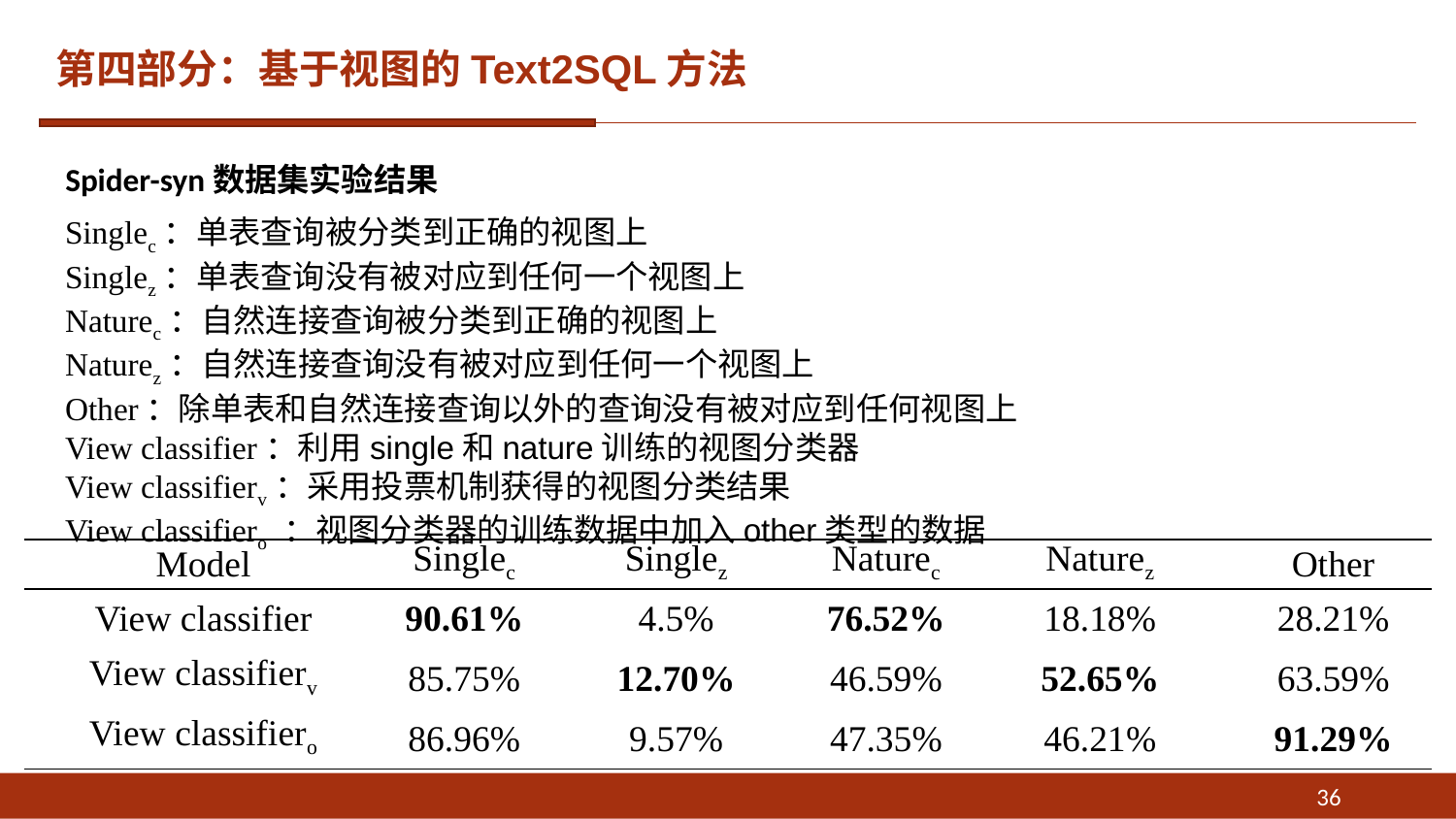

# 第四部分：基于视图的Text2SQL方法
Spider-syn数据集实验结果
Singlec：单表查询被分类到正确的视图上
Singlez：单表查询没有被对应到任何一个视图上
Naturec：自然连接查询被分类到正确的视图上
Naturez：自然连接查询没有被对应到任何一个视图上
Other：除单表和自然连接查询以外的查询没有被对应到任何视图上
View classifier：利用single和nature训练的视图分类器
View classifierv：采用投票机制获得的视图分类结果
View classifiero ：视图分类器的训练数据中加入other类型的数据
| Model | Singlec | Singlez | Naturec | Naturez | Other |
| --- | --- | --- | --- | --- | --- |
| View classifier | 90.61% | 4.5% | 76.52% | 18.18% | 28.21% |
| View classifierv | 85.75% | 12.70% | 46.59% | 52.65% | 63.59% |
| View classifiero | 86.96% | 9.57% | 47.35% | 46.21% | 91.29% |
36